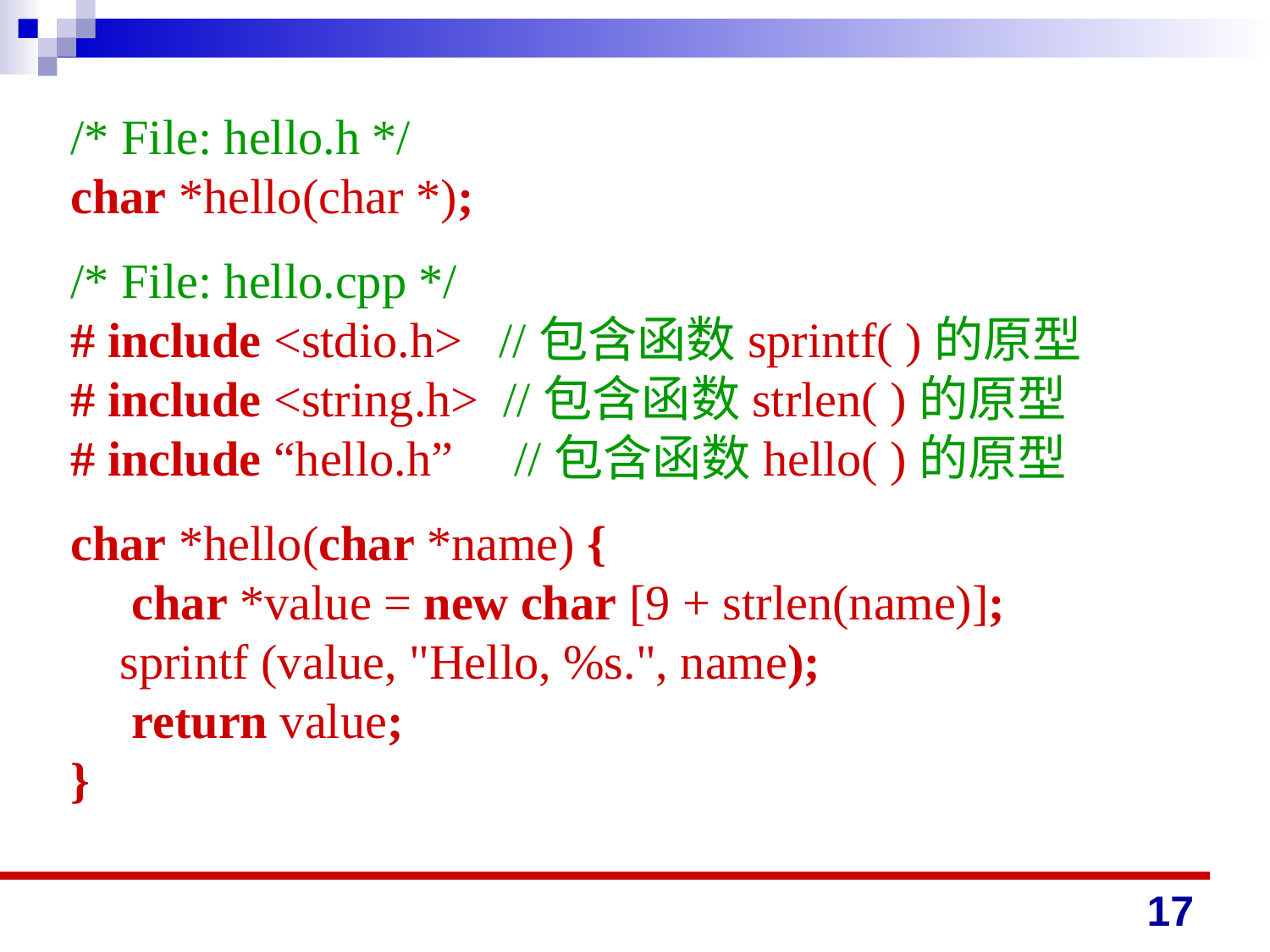

/* File: hello.h */
char *hello(char *);
/* File: hello.cpp */
# include <stdio.h>   //包含函数sprintf( )的原型 # include <string.h>  //包含函数strlen( )的原型 # include “hello.h”     //包含函数hello( )的原型

char *hello(char *name) {
　char *value = new char [9 + strlen(name)];
    sprintf (value, "Hello, %s.", name);
　return value;
}
17